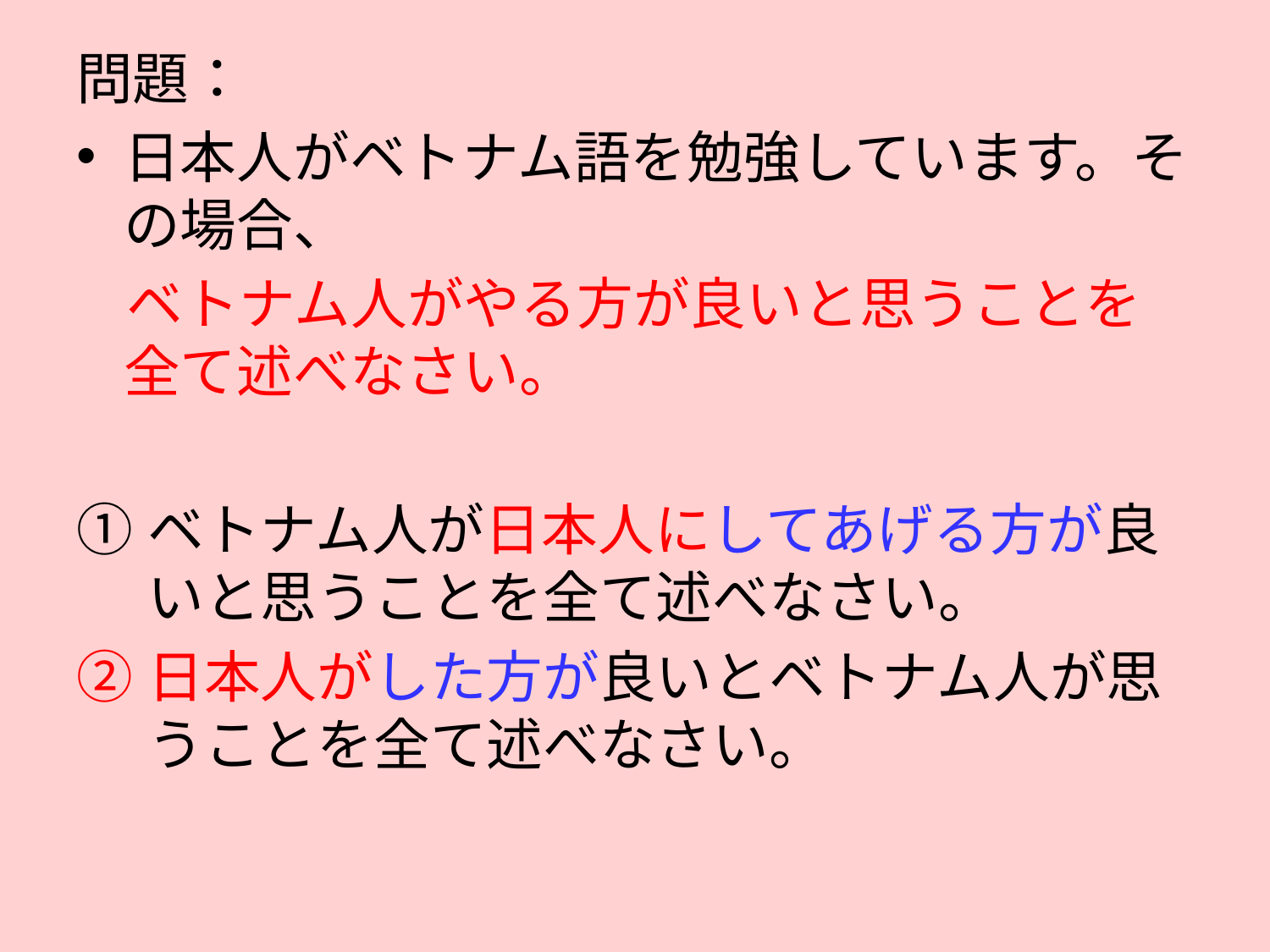

問題：
日本人がベトナム語を勉強しています。その場合、
ベトナム人がやる方が良いと思うことを全て述べなさい。

ベトナム人が日本人にしてあげる方が良いと思うことを全て述べなさい。
日本人がした方が良いとベトナム人が思うことを全て述べなさい。